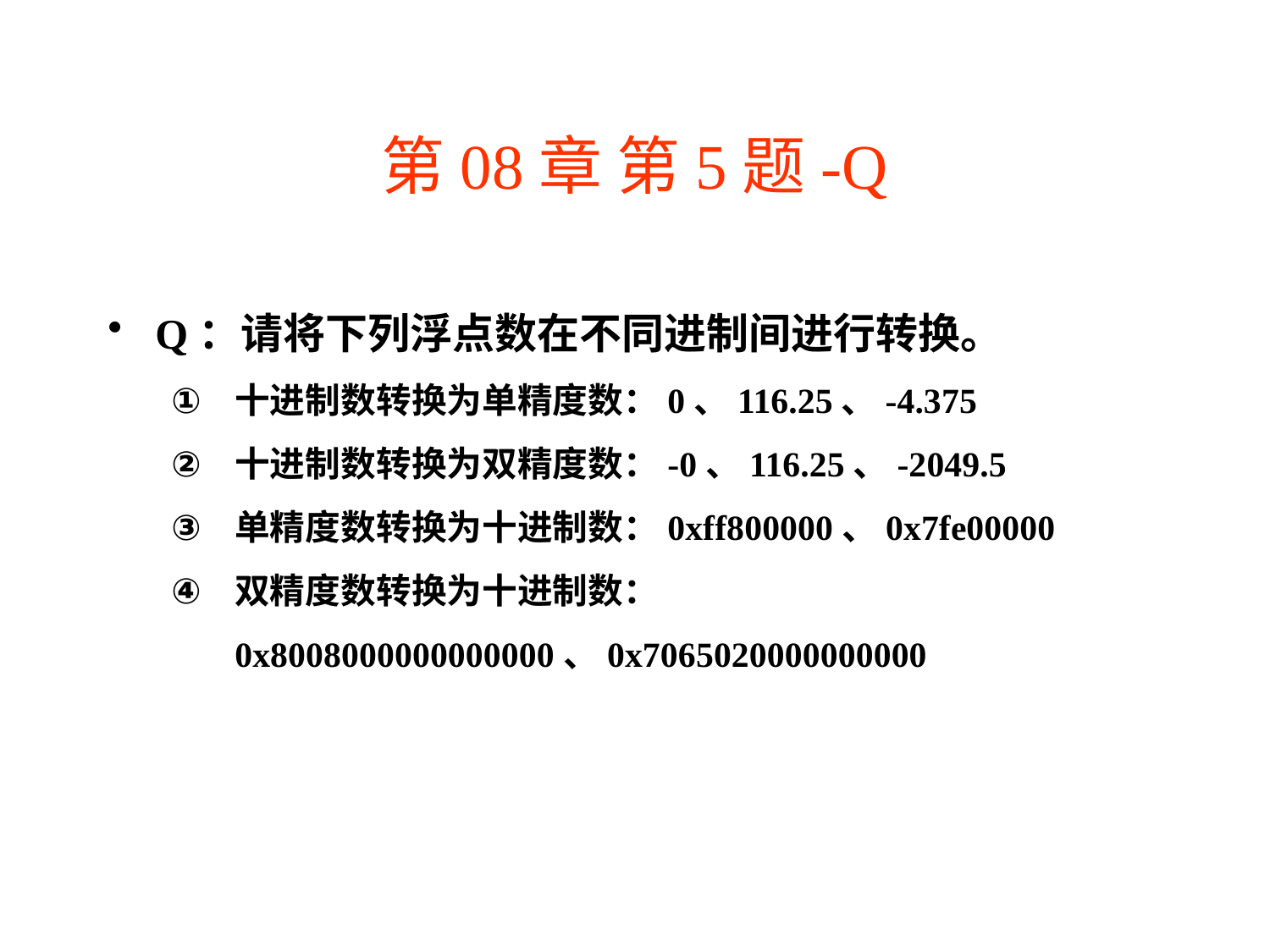

# 第08章 第5题-Q
Q：请将下列浮点数在不同进制间进行转换。
十进制数转换为单精度数：0、116.25、-4.375
十进制数转换为双精度数：-0、116.25、-2049.5
单精度数转换为十进制数：0xff800000、0x7fe00000
双精度数转换为十进制数：0x8008000000000000、0x7065020000000000